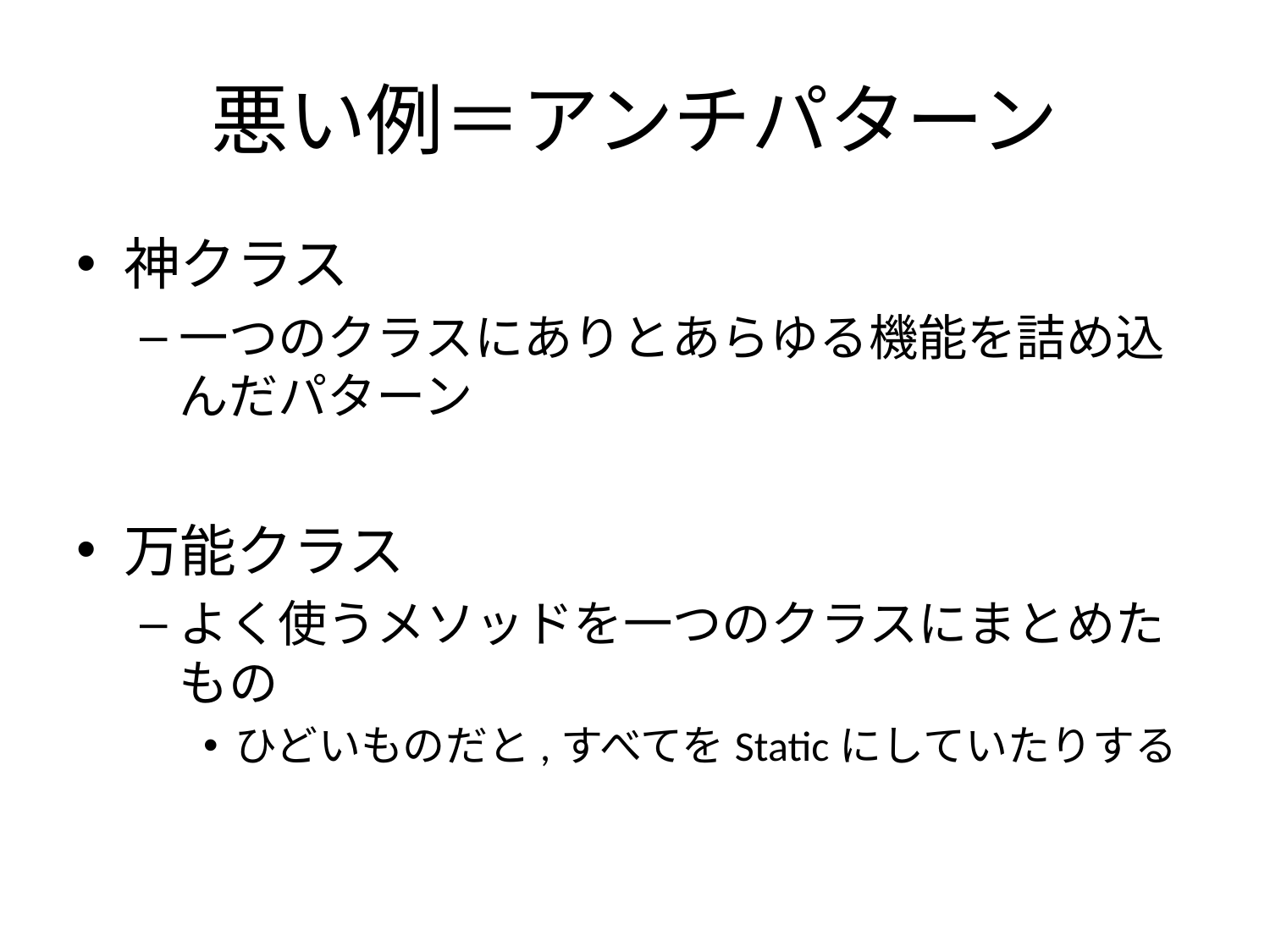

# 悪い例＝アンチパターン
神クラス
一つのクラスにありとあらゆる機能を詰め込んだパターン

万能クラス
よく使うメソッドを一つのクラスにまとめたもの
ひどいものだと,すべてをStaticにしていたりする